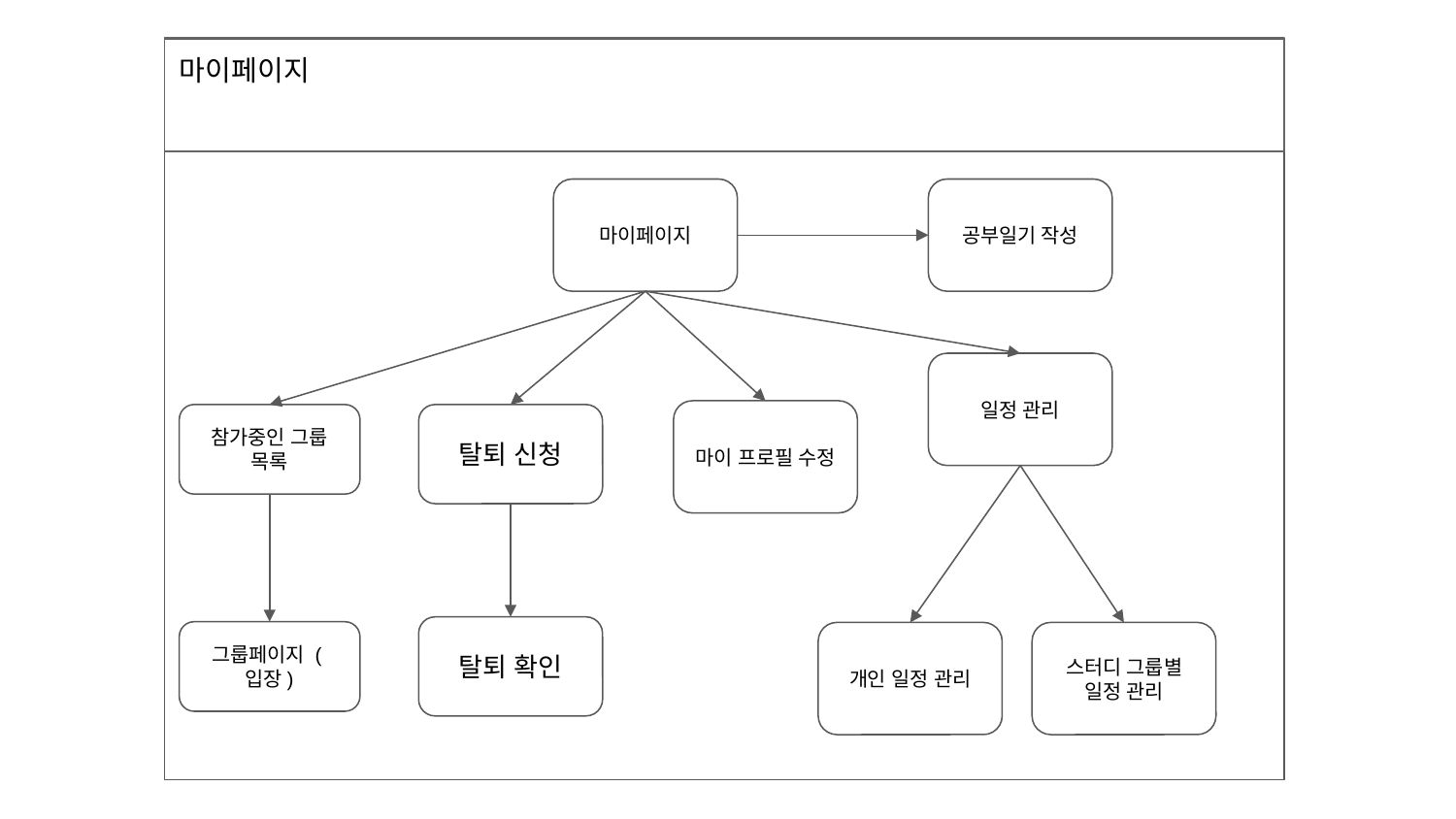

마이페이지

마이페이지
공부일기 작성
일정 관리
마이 프로필 수정
참가중인 그룹 목록
탈퇴 신청
탈퇴 확인
그룹페이지 (입장)
개인 일정 관리
스터디 그룹별 일정 관리